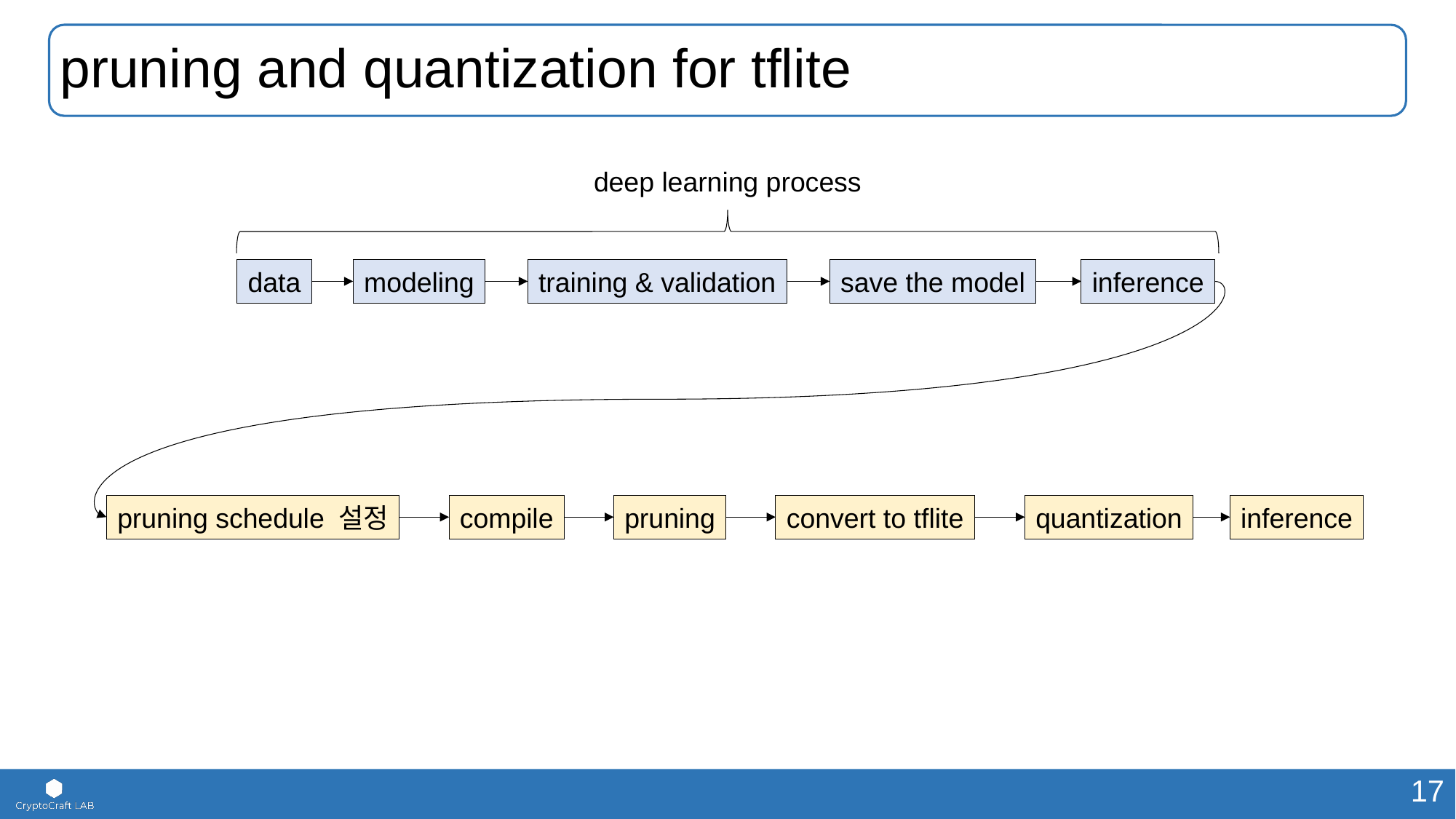

# pruning and quantization for tflite
deep learning process
data
modeling
training & validation
save the model
inference
pruning schedule 설정
compile
pruning
convert to tflite
quantization
inference